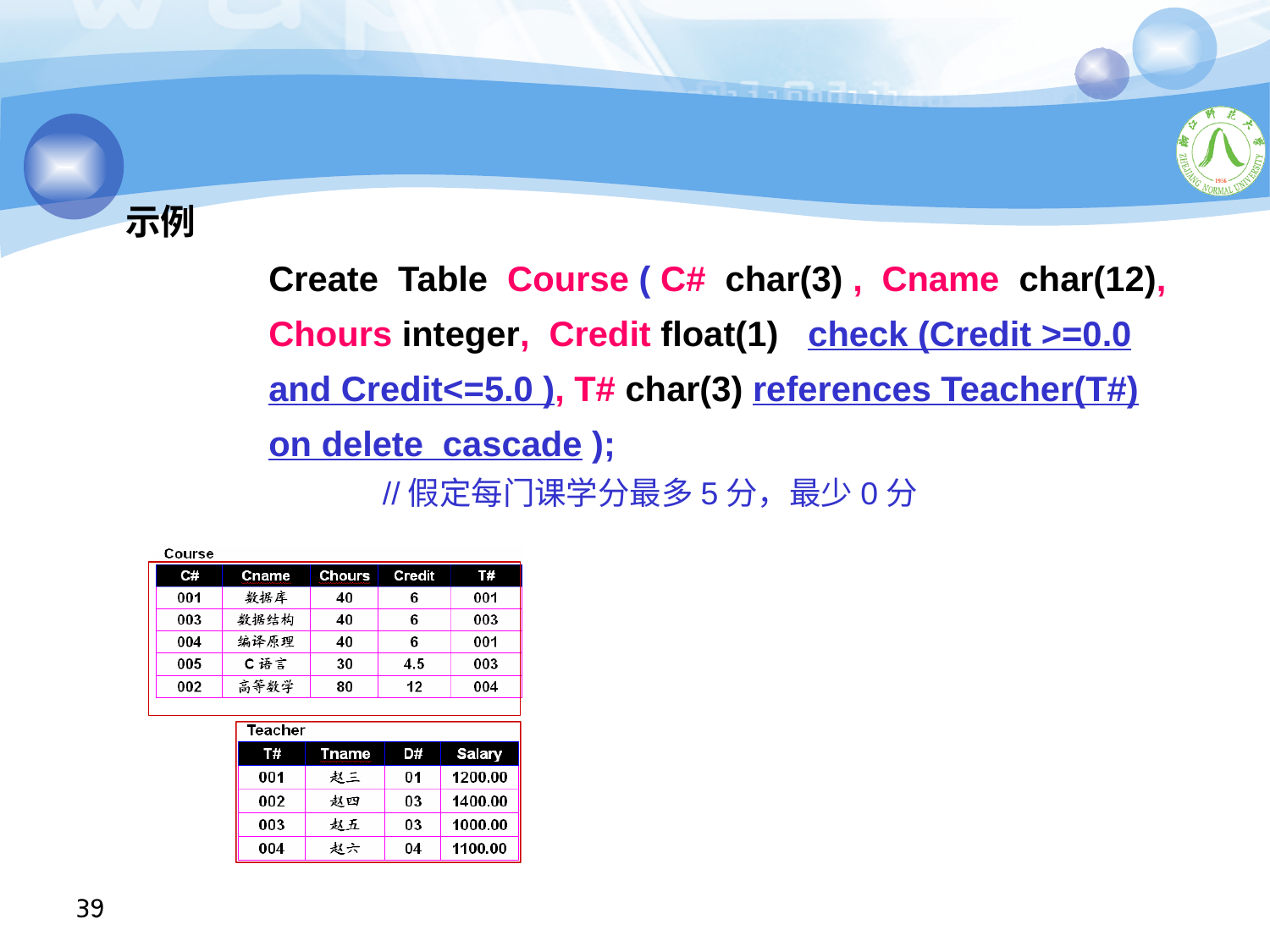

#
示例
Create  Table  Course ( C#  char(3) ,  Cname  char(12), Chours integer,  Credit float(1)   check (Credit >=0.0 and Credit<=5.0 ), T# char(3) references Teacher(T#) on delete  cascade );
//假定每门课学分最多5分，最少0分

39